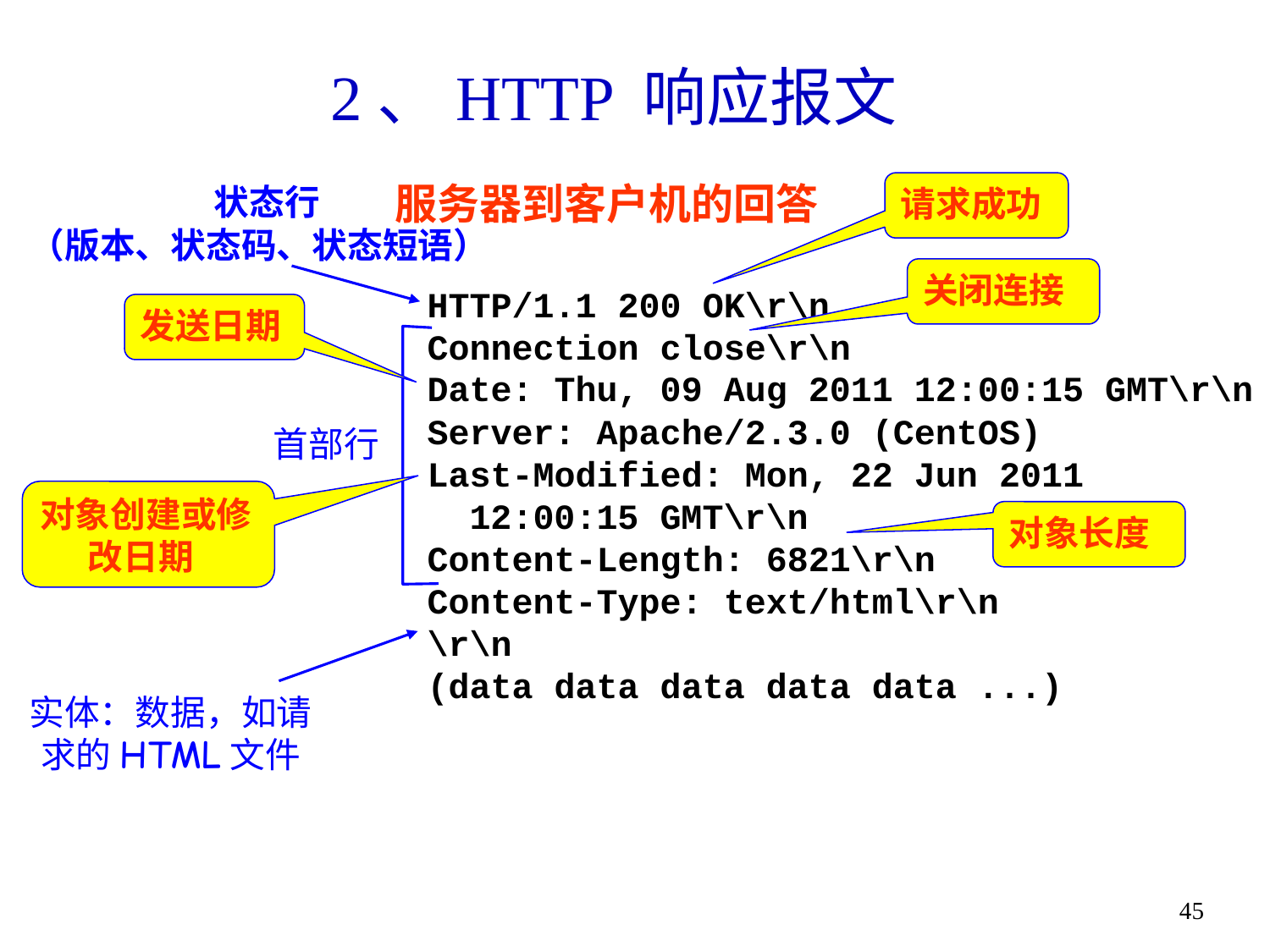

# 2、HTTP 响应报文

服务器到客户机的回答
请求成功
 状态行
（版本、状态码、状态短语）
关闭连接

HTTP/1.1 200 OK\r\n
Connection close\r\n
Date: Thu, 09 Aug 2011 12:00:15 GMT\r\n
Server: Apache/2.3.0 (CentOS)
Last-Modified: Mon, 22 Jun 2011
  12:00:15 GMT\r\n
Content-Length: 6821\r\n
Content-Type: text/html\r\n
\r\n
(data data data data data ...)
发送日期

首部行
对象创建或修改日期
对象长度

实体：数据，如请求的HTML文件
45